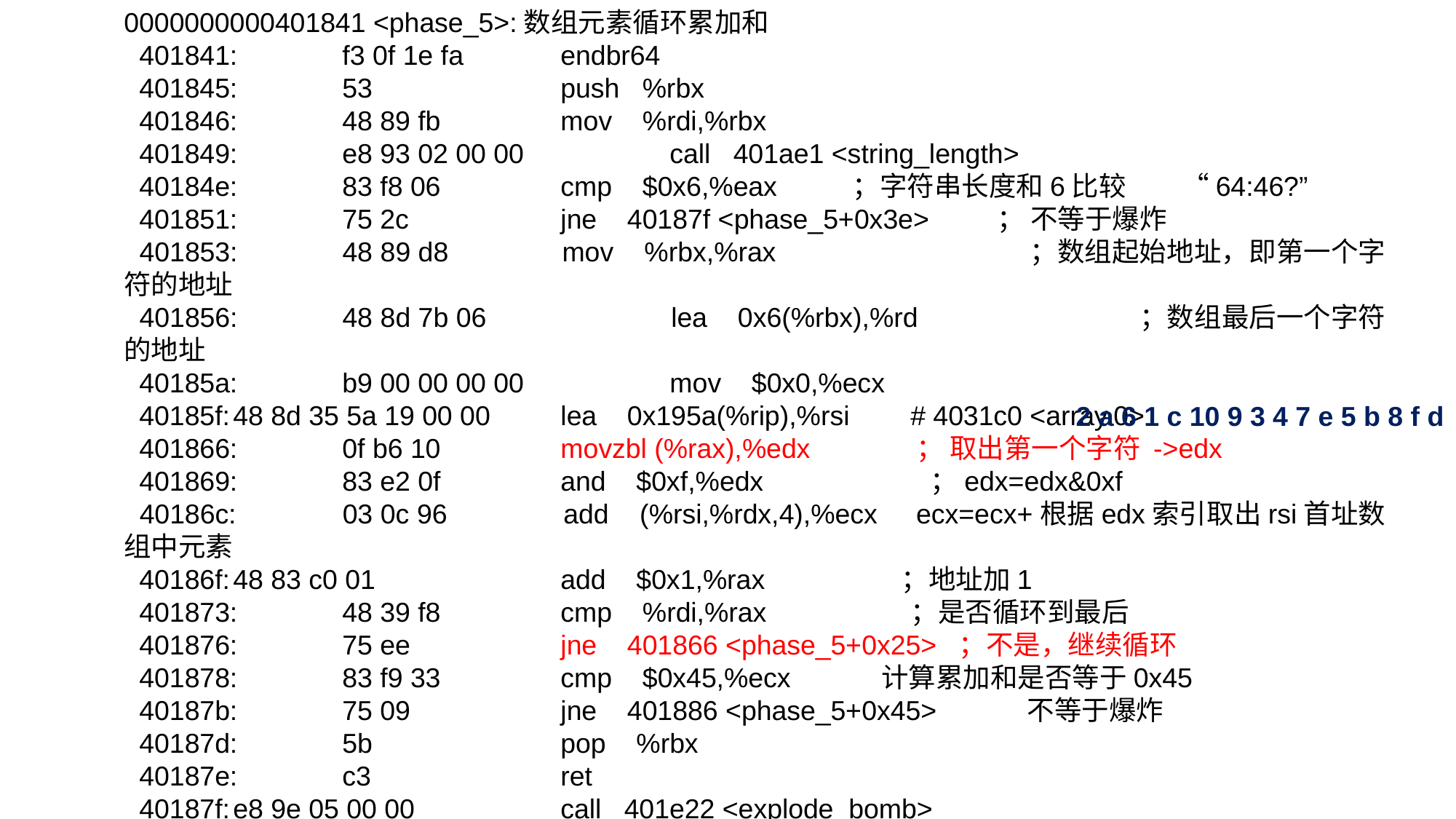

0000000000401841 <phase_5>:数组元素循环累加和
  401841:	f3 0f 1e fa          	endbr64
  401845:	53                   	push   %rbx
  401846:	48 89 fb             	mov    %rdi,%rbx
  401849:	e8 93 02 00 00      	call   401ae1 <string_length>
  40184e:	83 f8 06             	cmp    $0x6,%eax         ；字符串长度和6比较         “64:46?”
  401851:	75 2c                	jne    40187f <phase_5+0x3e>        ； 不等于爆炸
  401853:	48 89 d8             	mov    %rbx,%rax                                ；数组起始地址，即第一个字符的地址
  401856:	48 8d 7b 06          	lea    0x6(%rbx),%rd                            ；数组最后一个字符的地址
  40185a:	b9 00 00 00 00     	mov    $0x0,%ecx
  40185f:	48 8d 35 5a 19 00 00 	lea    0x195a(%rip),%rsi        # 4031c0 <array.0>
  401866:	0f b6 10             	movzbl (%rax),%edx             ； 取出第一个字符 ->edx
  401869:	83 e2 0f             	and    $0xf,%edx                     ；edx=edx&0xf
  40186c:	03 0c 96             	add    (%rsi,%rdx,4),%ecx     ecx=ecx+根据edx索引取出rsi首址数组中元素
  40186f:	48 83 c0 01          	add    $0x1,%rax                 ；地址加1
  401873:	48 39 f8             	cmp    %rdi,%rax                  ；是否循环到最后
  401876:	75 ee                	jne    401866 <phase_5+0x25>  ；不是，继续循环
  401878:	83 f9 33             	cmp    $0x45,%ecx           计算累加和是否等于0x45
  40187b:	75 09                	jne    401886 <phase_5+0x45>           不等于爆炸
  40187d:	5b                   	pop    %rbx
  40187e:	c3                   	ret
  40187f:	e8 9e 05 00 00      	call   401e22 <explode_bomb>
  401884:	eb cd                	jmp    401853 <phase_5+0x12>
  401886:	e8 97 05 00 00       	call   401e22 <explode_bomb>
  40188b:	eb f0                	jmp    40187d <phase_5+0x3c>
2 a 6 1 c 10 9 3 4 7 e 5 b 8 f d